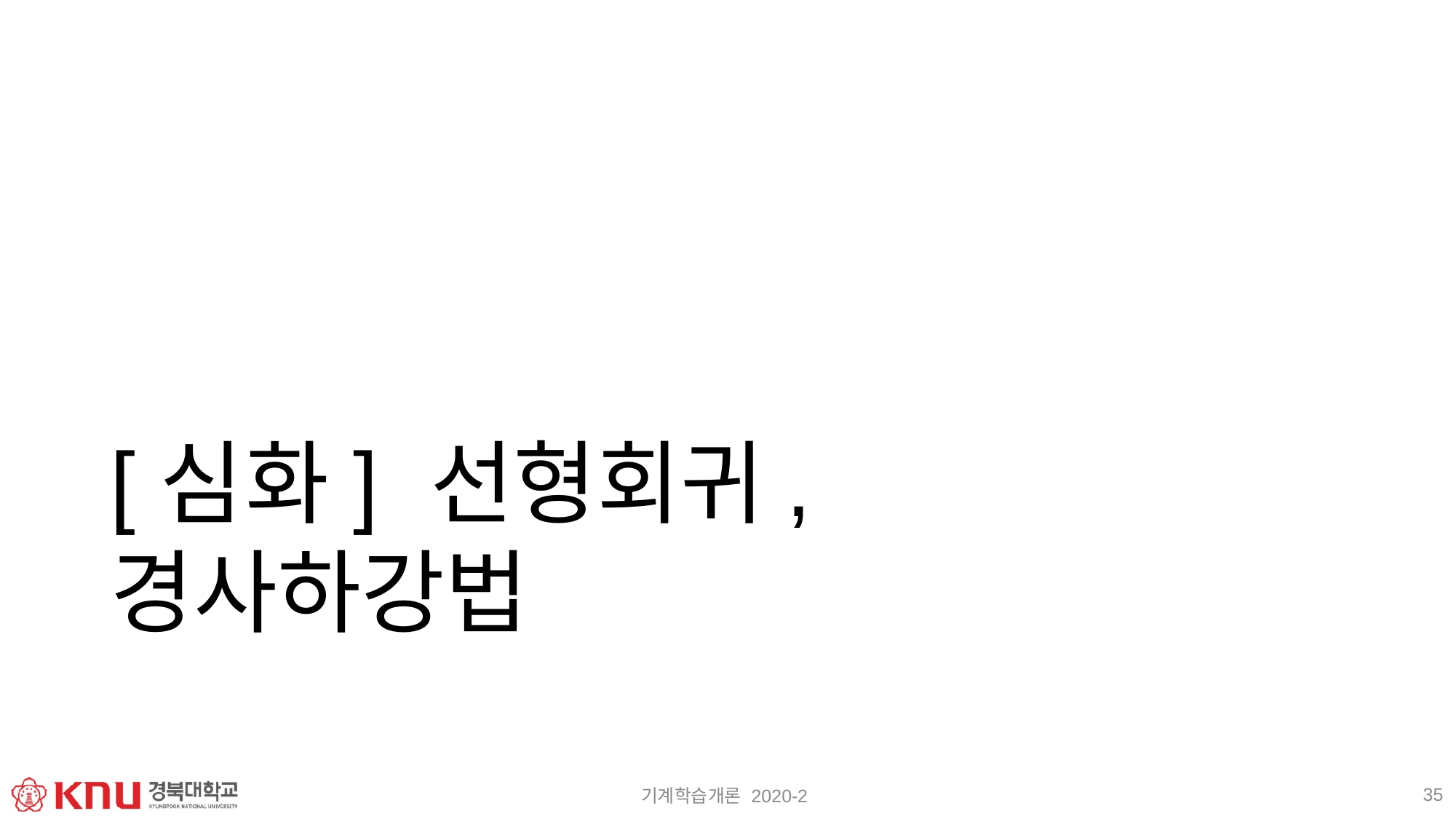

# [심화] 선형회귀, 경사하강법
35
기계학습개론 2020-2